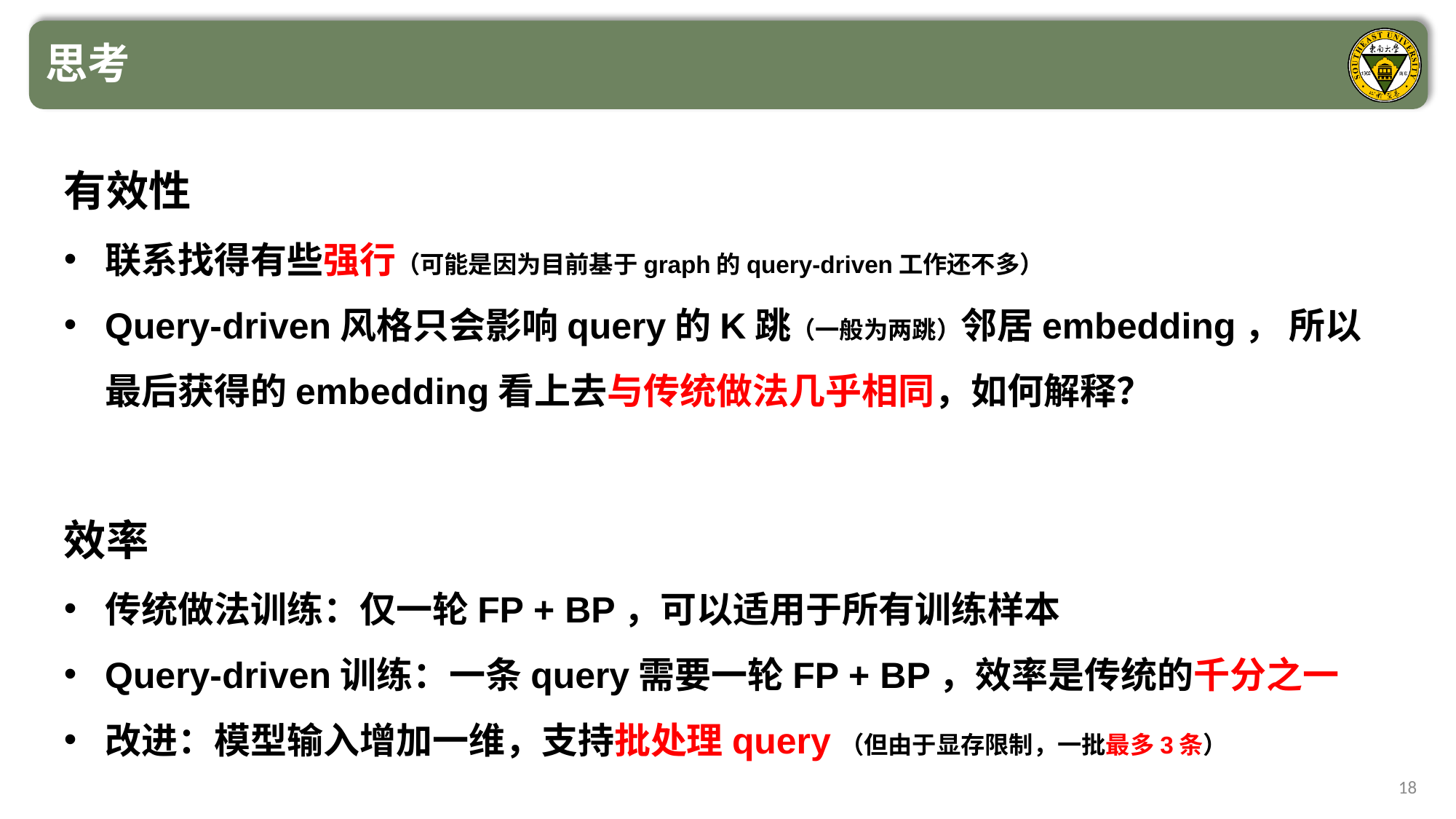

思考
有效性
联系找得有些强行（可能是因为目前基于graph的query-driven工作还不多）
Query-driven风格只会影响query的K跳（一般为两跳）邻居embedding， 所以最后获得的embedding看上去与传统做法几乎相同，如何解释？

效率
传统做法训练：仅一轮FP + BP，可以适用于所有训练样本
Query-driven训练：一条query需要一轮FP + BP，效率是传统的千分之一
改进：模型输入增加一维，支持批处理query（但由于显存限制，一批最多3条）
18